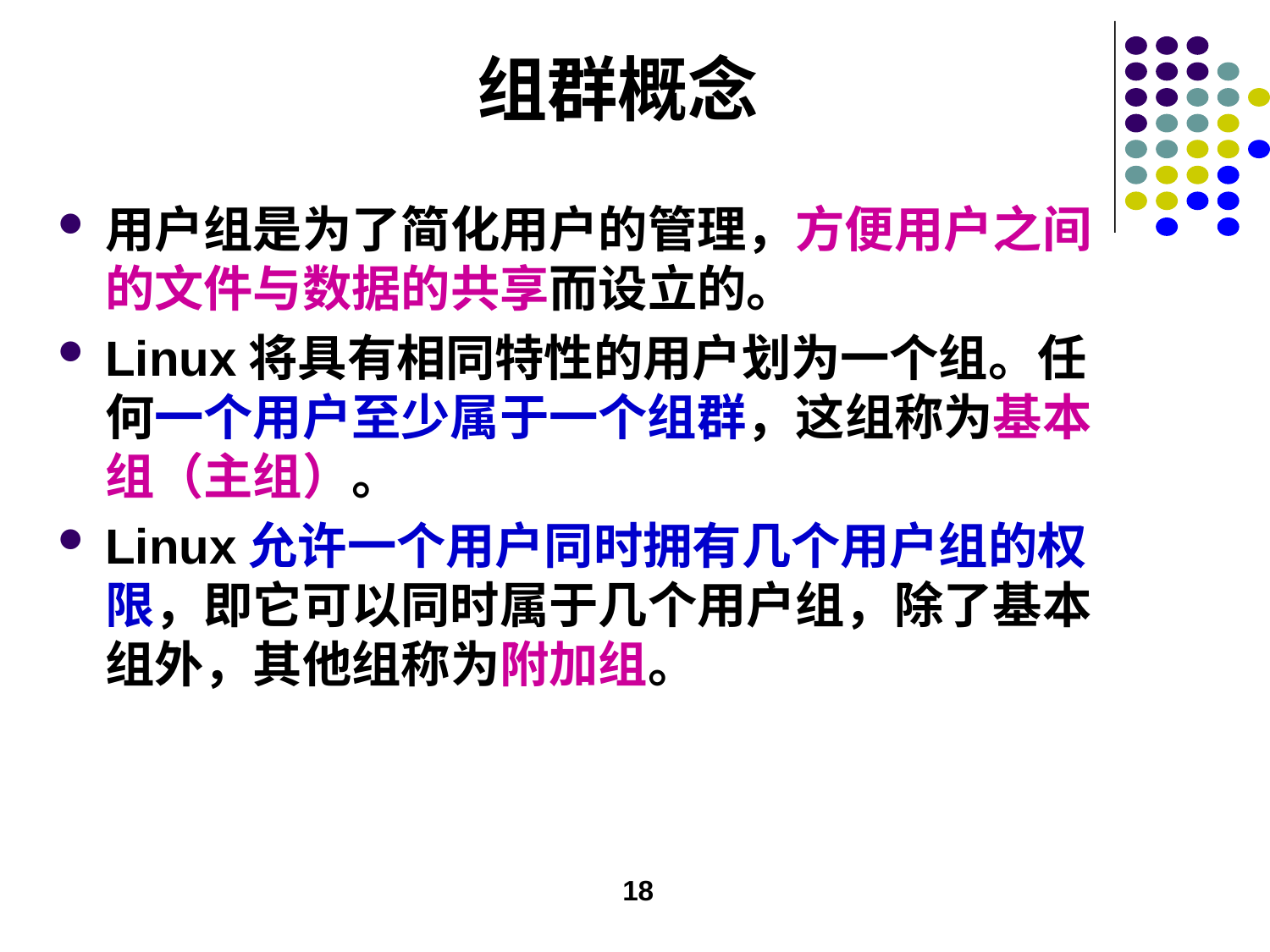

# 组群概念
用户组是为了简化用户的管理，方便用户之间的文件与数据的共享而设立的。
Linux将具有相同特性的用户划为一个组。任何一个用户至少属于一个组群，这组称为基本组（主组）。
Linux允许一个用户同时拥有几个用户组的权限，即它可以同时属于几个用户组，除了基本组外，其他组称为附加组。

18